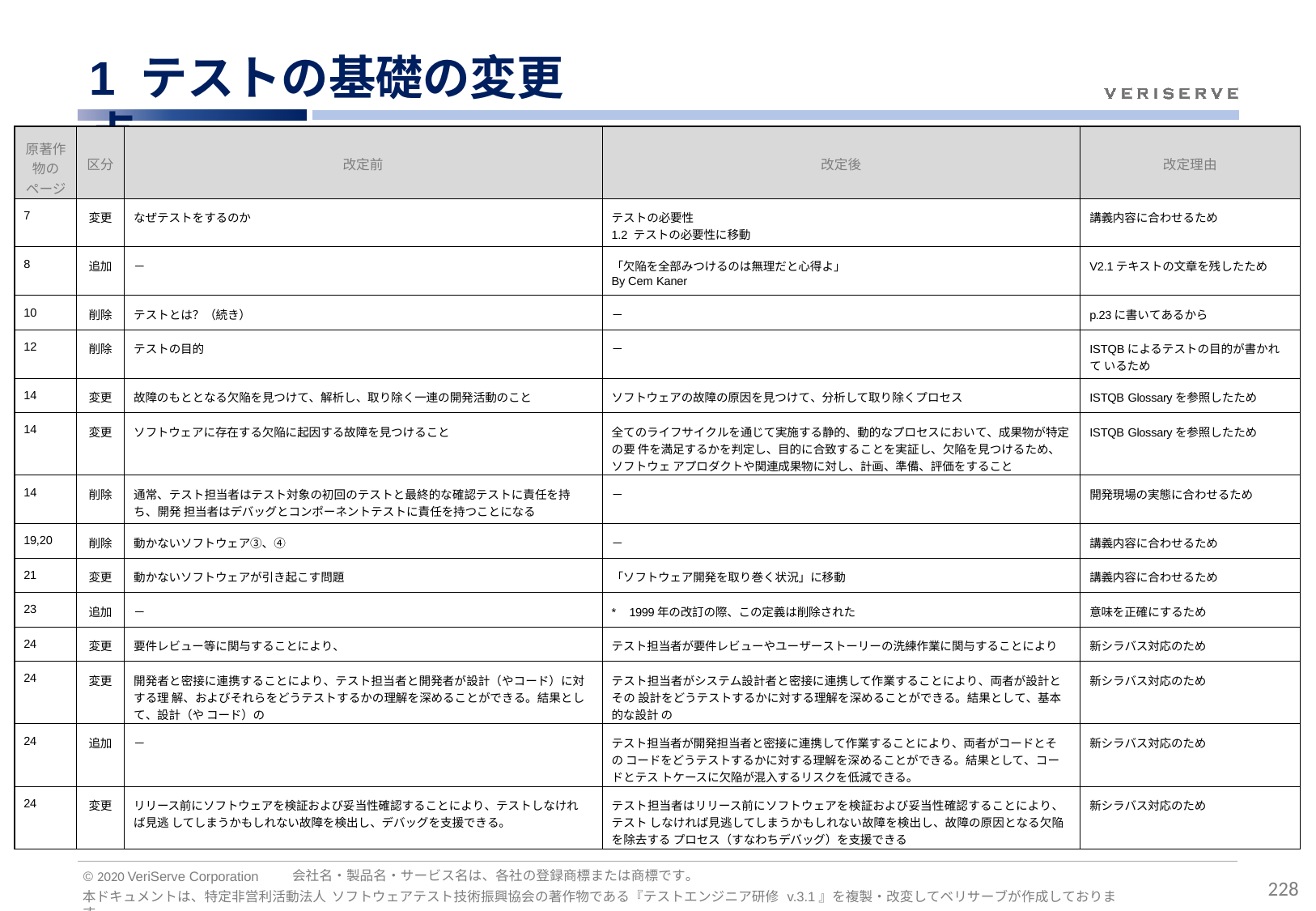

# 1 テストの基礎の変更点

| 原著作 物の ページ | 区分 | 改定前 | 改定後 | 改定理由 |
| --- | --- | --- | --- | --- |
| 7 | 変更 | なぜテストをするのか | テストの必要性 1.2 テストの必要性に移動 | 講義内容に合わせるため |
| 8 | 追加 | － | 「欠陥を全部みつけるのは無理だと心得よ」 By Cem Kaner | V2.1テキストの文章を残したため |
| 10 | 削除 | テストとは？（続き） | － | p.23に書いてあるから |
| 12 | 削除 | テストの目的 | － | ISTQBによるテストの目的が書かれて いるため |
| 14 | 変更 | 故障のもととなる欠陥を見つけて、解析し、取り除く一連の開発活動のこと | ソフトウェアの故障の原因を見つけて、分析して取り除くプロセス | ISTQB Glossaryを参照したため |
| 14 | 変更 | ソフトウェアに存在する欠陥に起因する故障を見つけること | 全てのライフサイクルを通じて実施する静的、動的なプロセスにおいて、成果物が特定の要 件を満足するかを判定し、目的に合致することを実証し、欠陥を見つけるため、ソフトウェ アプロダクトや関連成果物に対し、計画、準備、評価をすること | ISTQB Glossaryを参照したため |
| 14 | 削除 | 通常、テスト担当者はテスト対象の初回のテストと最終的な確認テストに責任を持ち、開発 担当者はデバッグとコンポーネントテストに責任を持つことになる | － | 開発現場の実態に合わせるため |
| 19,20 | 削除 | 動かないソフトウェア③、④ | － | 講義内容に合わせるため |
| 21 | 変更 | 動かないソフトウェアが引き起こす問題 | 「ソフトウェア開発を取り巻く状況」に移動 | 講義内容に合わせるため |
| 23 | 追加 | － | \* 1999年の改訂の際、この定義は削除された | 意味を正確にするため |
| 24 | 変更 | 要件レビュー等に関与することにより、 | テスト担当者が要件レビューやユーザーストーリーの洗練作業に関与することにより | 新シラバス対応のため |
| 24 | 変更 | 開発者と密接に連携することにより、テスト担当者と開発者が設計（やコード）に対する理 解、およびそれらをどうテストするかの理解を深めることができる。結果として、設計（や コード）の | テスト担当者がシステム設計者と密接に連携して作業することにより、両者が設計とその 設計をどうテストするかに対する理解を深めることができる。結果として、基本的な設計 の | 新シラバス対応のため |
| 24 | 追加 | － | テスト担当者が開発担当者と密接に連携して作業することにより、両者がコードとその コードをどうテストするかに対する理解を深めることができる。結果として、コードとテス トケースに欠陥が混入するリスクを低減できる。 | 新シラバス対応のため |
| 24 | 変更 | リリース前にソフトウェアを検証および妥当性確認することにより、テストしなければ見逃 してしまうかもしれない故障を検出し、デバッグを支援できる。 | テスト担当者はリリース前にソフトウェアを検証および妥当性確認することにより、テスト しなければ見逃してしまうかもしれない故障を検出し、故障の原因となる欠陥を除去する プロセス（すなわちデバッグ）を支援できる | 新シラバス対応のため |
会社名・製品名・サービス名は、各社の登録商標または商標です。
© 2020 VeriServe Corporation
228
本ドキュメントは、特定非営利活動法人 ソフトウェアテスト技術振興協会の著作物である『テストエンジニア研修 v.3.1』を複製・改変してベリサーブが作成しております。